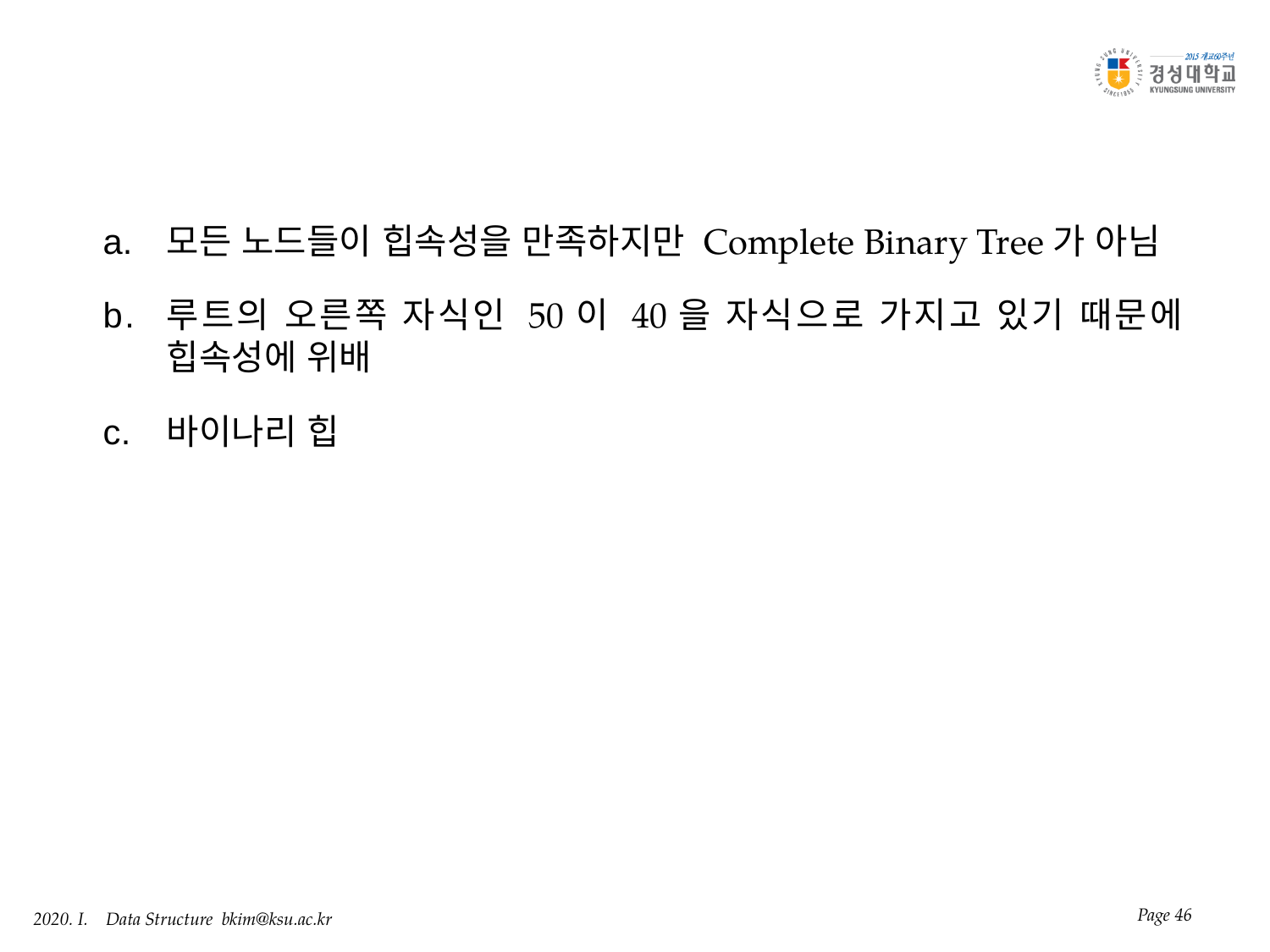

모든 노드들이 힙속성을 만족하지만 Complete Binary Tree가 아님
루트의 오른쪽 자식인 50이 40을 자식으로 가지고 있기 때문에 힙속성에 위배
바이나리 힙
Page 46